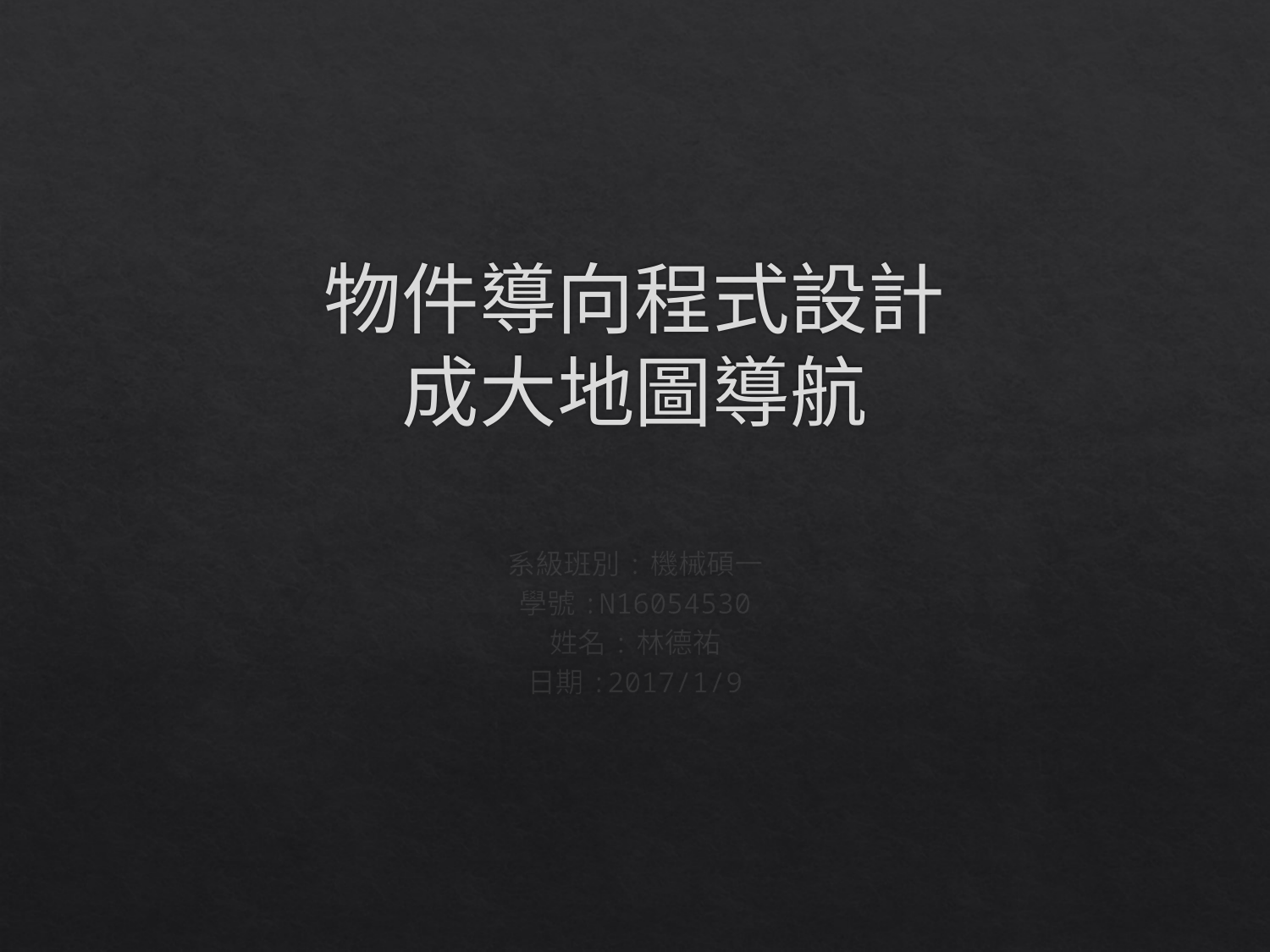

# 物件導向程式設計 成大地圖導航
系級班別:機械碩一
學號:N16054530
姓名:林德祐
日期:2017/1/9